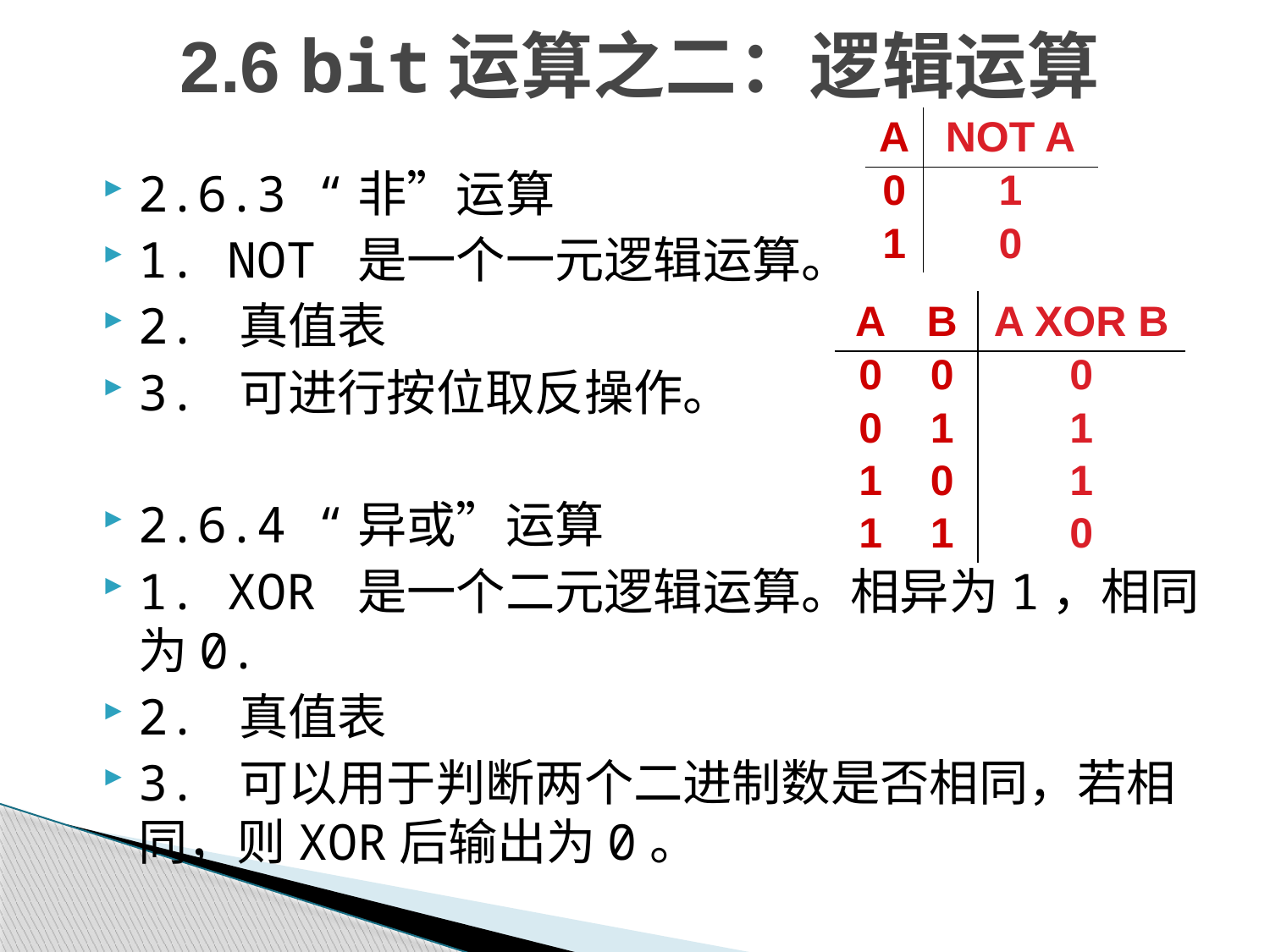

# 2.6 bit运算之二：逻辑运算
| A | NOT A |
| --- | --- |
| 0 | 1 |
| 1 | 0 |
2.6.3 “非”运算
1. NOT 是一个一元逻辑运算。
2. 真值表
3. 可进行按位取反操作。

2.6.4 “异或”运算
1. XOR 是一个二元逻辑运算。相异为1，相同为0.
2. 真值表
3. 可以用于判断两个二进制数是否相同，若相同，则XOR后输出为0。

| A | B | A XOR B |
| --- | --- | --- |
| 0 | 0 | 0 |
| 0 | 1 | 1 |
| 1 | 0 | 1 |
| 1 | 1 | 0 |
35